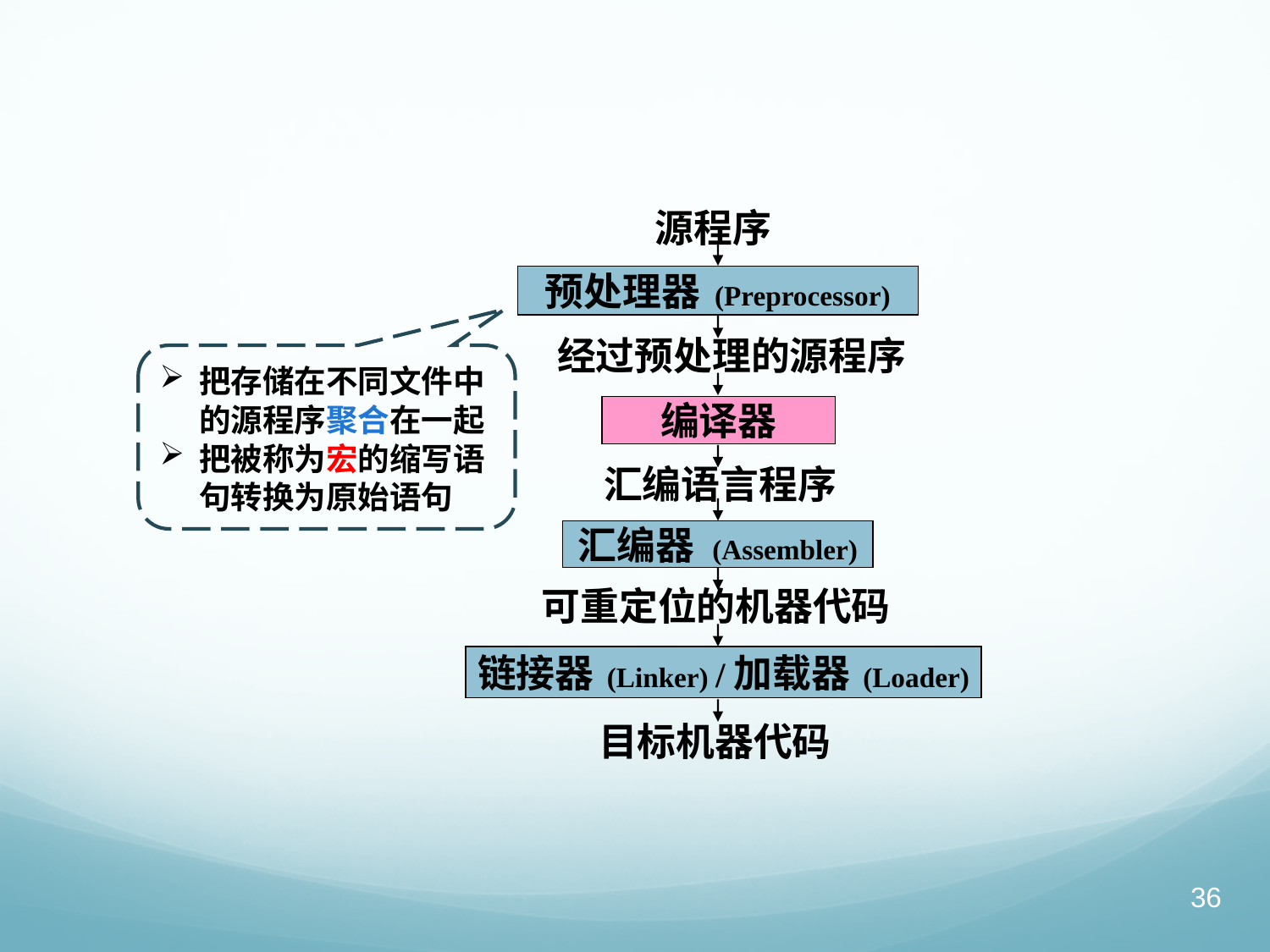

源程序

预处理器 (Preprocessor)

经过预处理的源程序

编译器

 汇编语言程序

可重定位的机器代码

链接器 (Linker) /加载器 (Loader)

目标机器代码
把存储在不同文件中的源程序聚合在一起
把被称为宏的缩写语句转换为原始语句
汇编器 (Assembler)
36